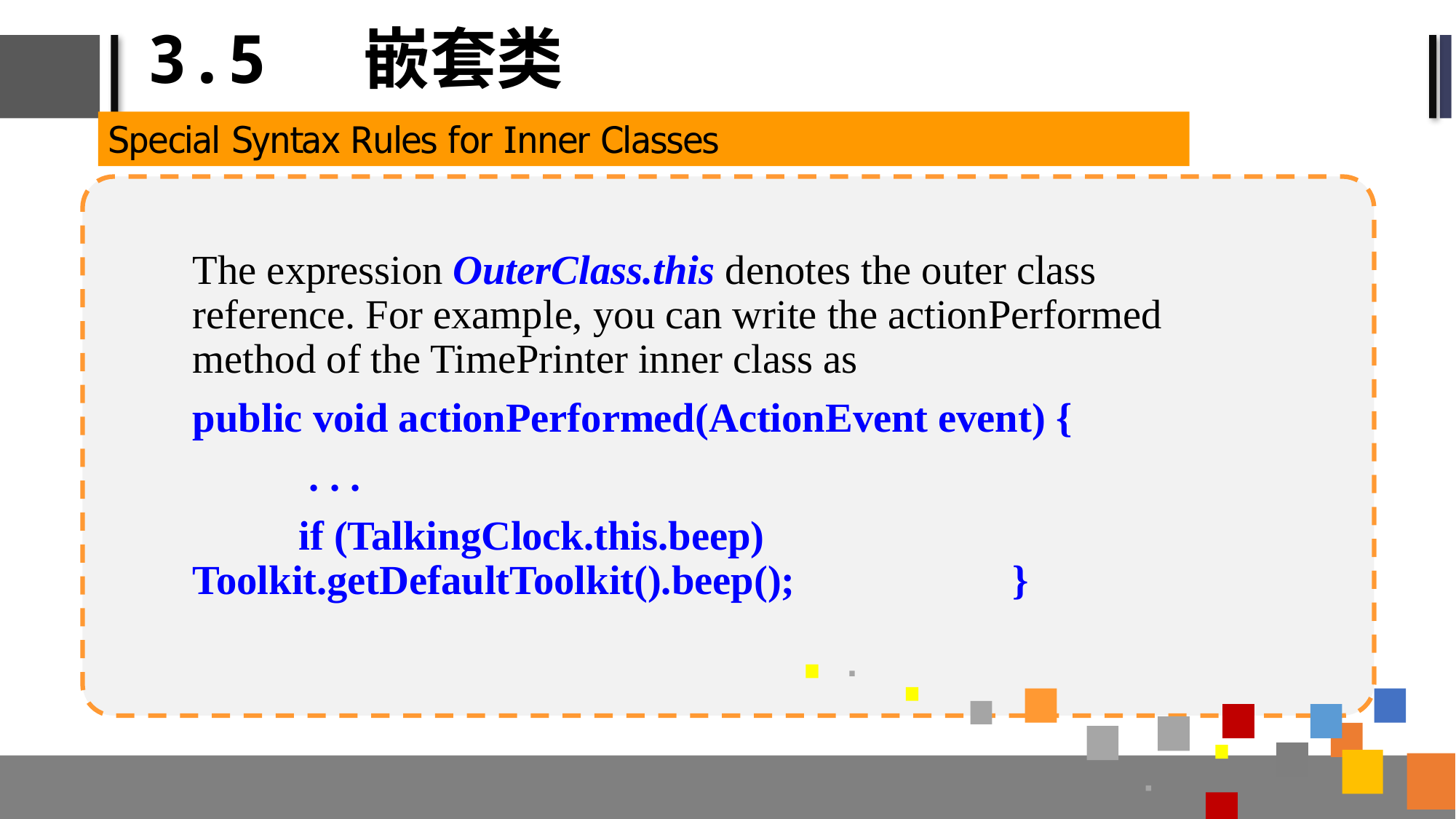

# 3.5  嵌套类
Special Syntax Rules for Inner Classes

The expression OuterClass.this denotes the outer class reference. For example, you can write the actionPerformed method of the TimePrinter inner class as
public void actionPerformed(ActionEvent event) {
	 . . .
	if (TalkingClock.this.beep) 						Toolkit.getDefaultToolkit().beep();                     }